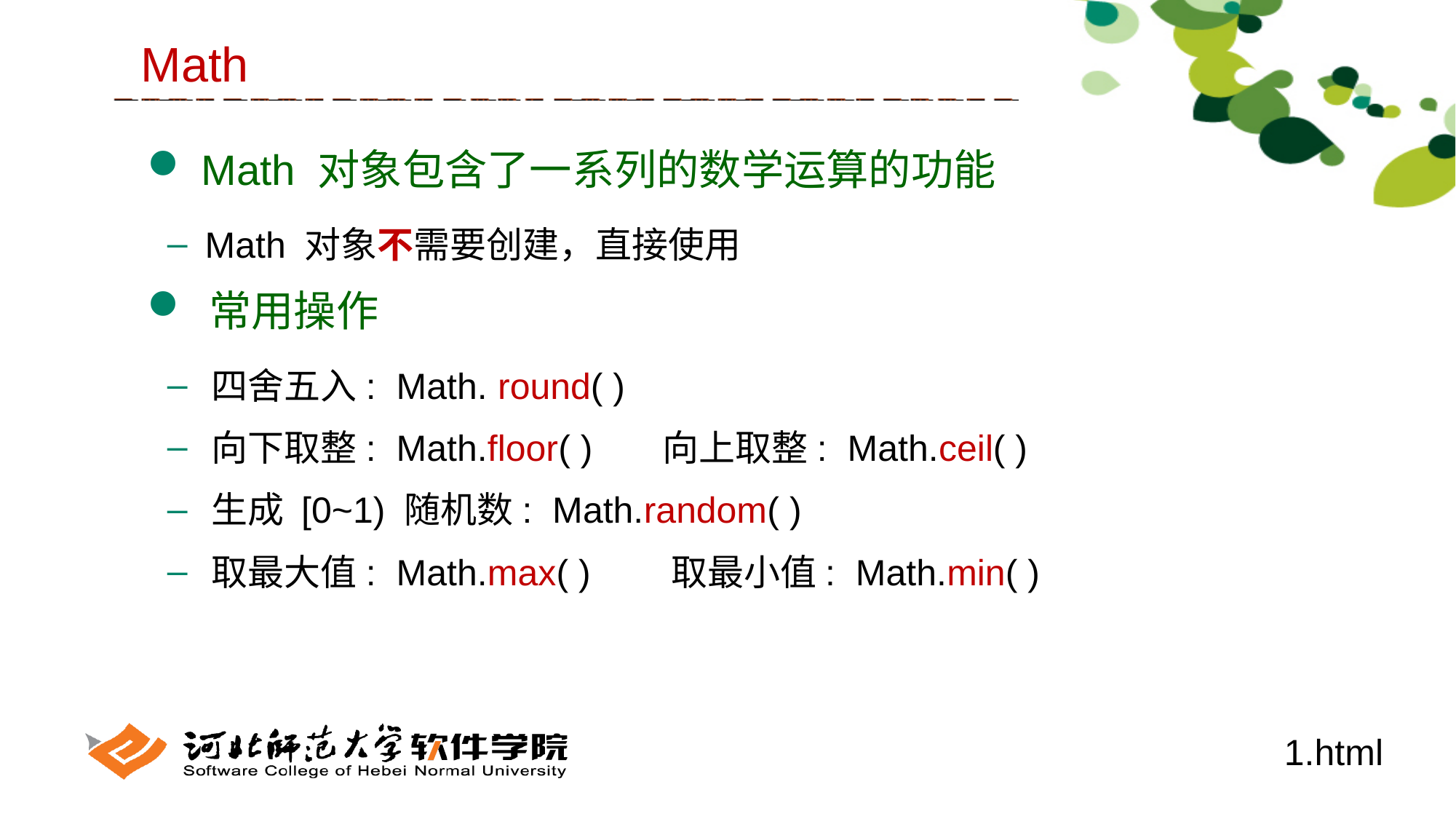

Math
 Math 对象包含了一系列的数学运算的功能
 Math 对象不需要创建，直接使用
 常用操作
 四舍五入:  Math. round( )
 向下取整:  Math.floor( )      向上取整:  Math.ceil( )
 生成 [0~1) 随机数:  Math.random( )
 取最大值:  Math.max( )       取最小值:  Math.min( )

1.html